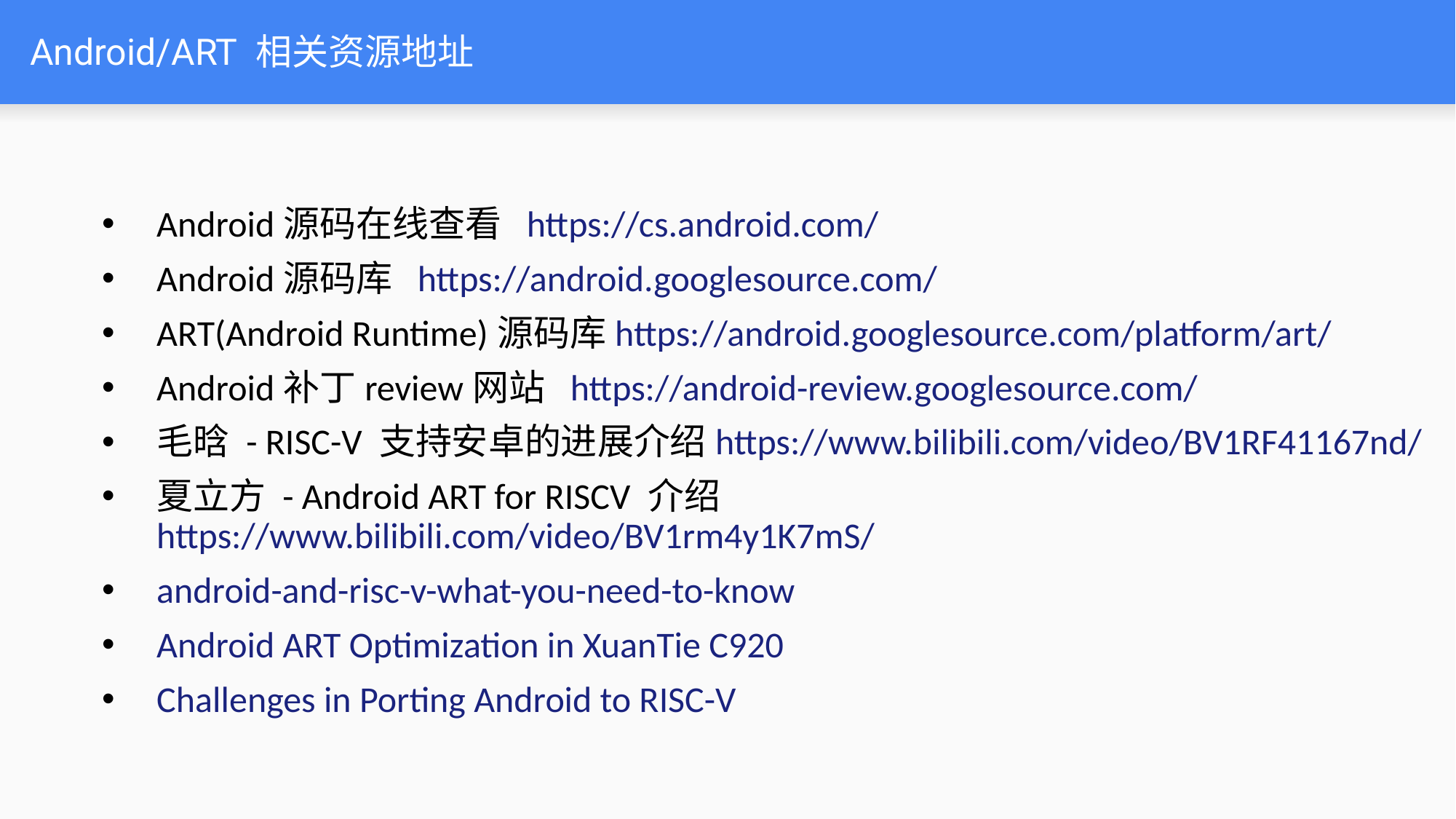

# Android/ART 相关资源地址
Android源码在线查看  https://cs.android.com/
Android源码库  https://android.googlesource.com/
ART(Android Runtime)源码库https://android.googlesource.com/platform/art/
Android补丁review网站  https://android-review.googlesource.com/
毛晗 - RISC-V 支持安卓的进展介绍https://www.bilibili.com/video/BV1RF41167nd/
夏立方 - Android ART for RISCV 介绍https://www.bilibili.com/video/BV1rm4y1K7mS/
android-and-risc-v-what-you-need-to-know
Android ART Optimization in XuanTie C920
Challenges in Porting Android to RISC-V